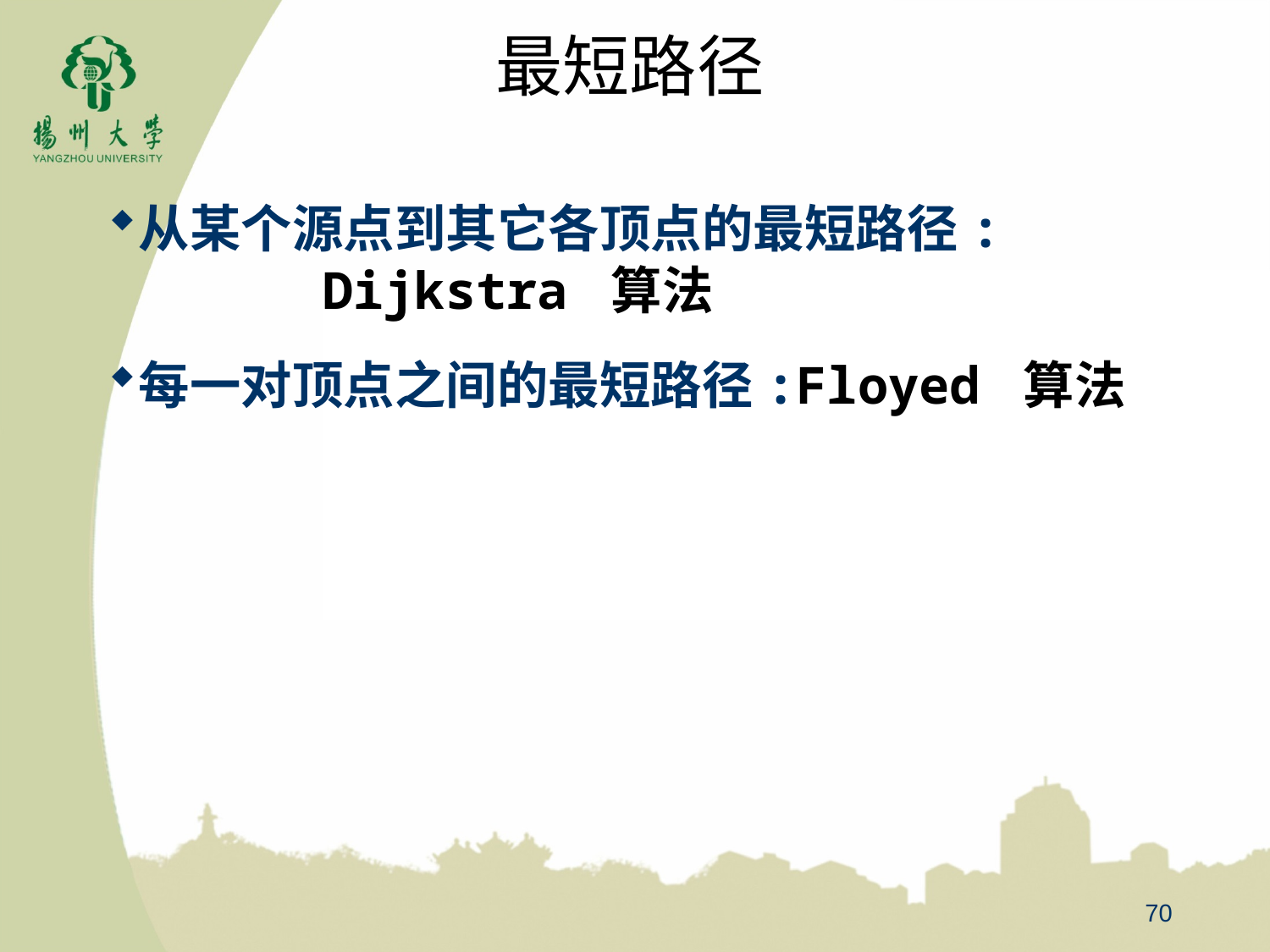

# 最短路径
从某个源点到其它各顶点的最短路径:
       Dijkstra 算法
每一对顶点之间的最短路径:Floyed 算法
70